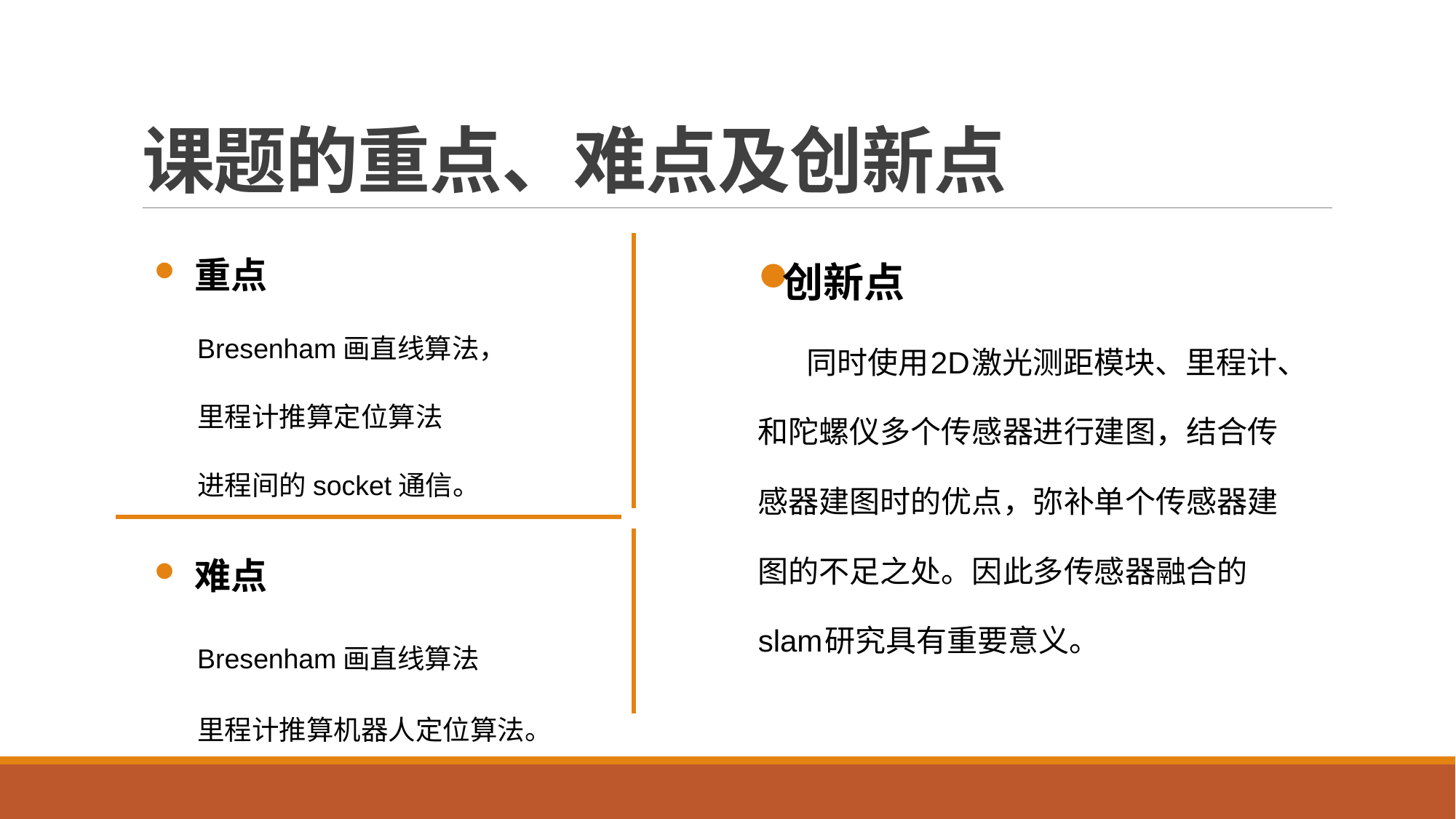

# 课题的重点、难点及创新点
 重点
Bresenham画直线算法，
里程计推算定位算法
进程间的socket通信。
创新点
同时使用2D激光测距模块、里程计、和陀螺仪多个传感器进行建图，结合传感器建图时的优点，弥补单个传感器建图的不足之处。因此多传感器融合的slam研究具有重要意义。

 难点
Bresenham画直线算法
里程计推算机器人定位算法。